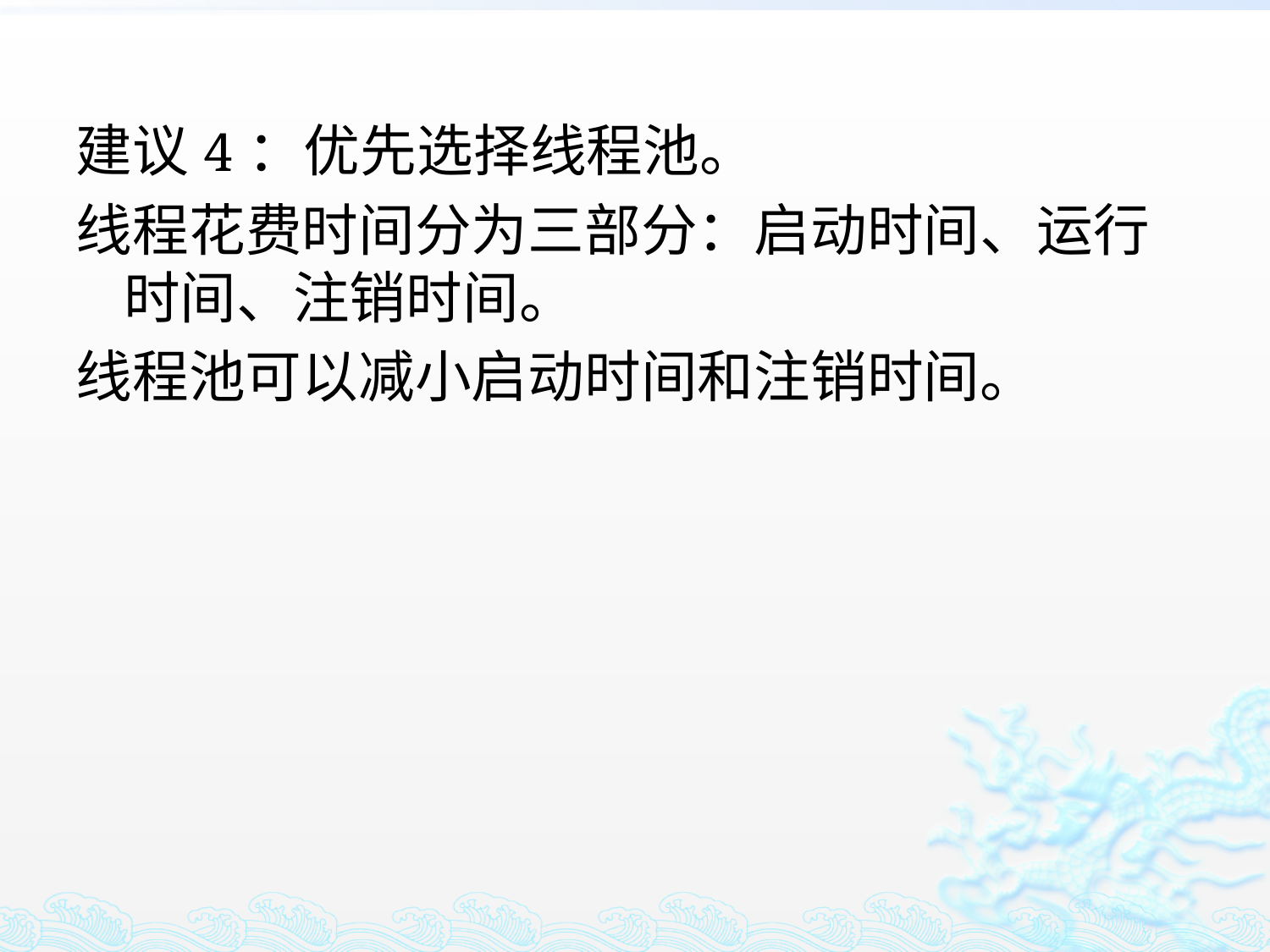

建议4：优先选择线程池。
线程花费时间分为三部分：启动时间、运行时间、注销时间。
线程池可以减小启动时间和注销时间。